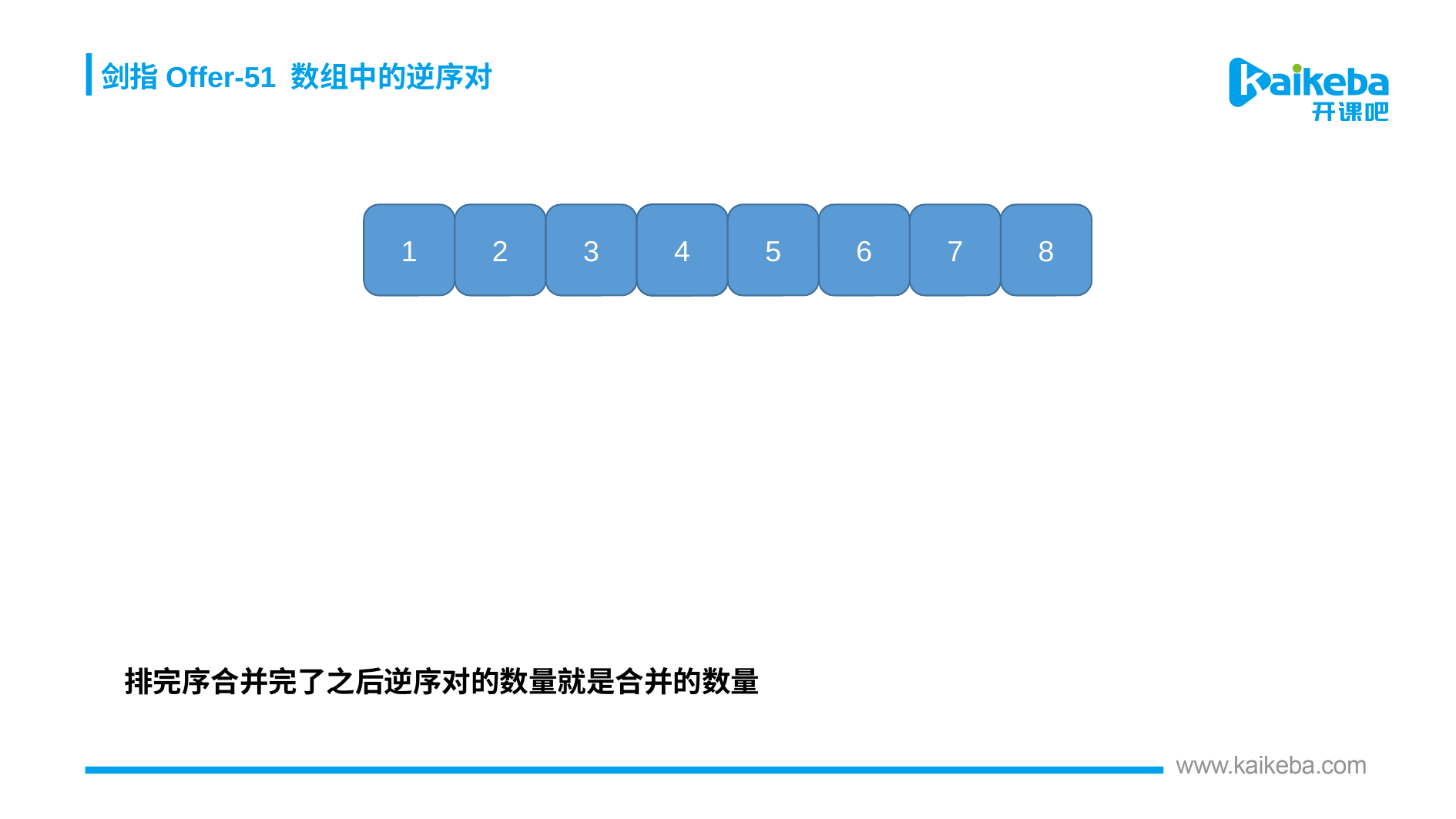

剑指Offer-51 数组中的逆序对
1
2
3

4
5
6
7
8
   排完序合并完了之后逆序对的数量就是合并的数量